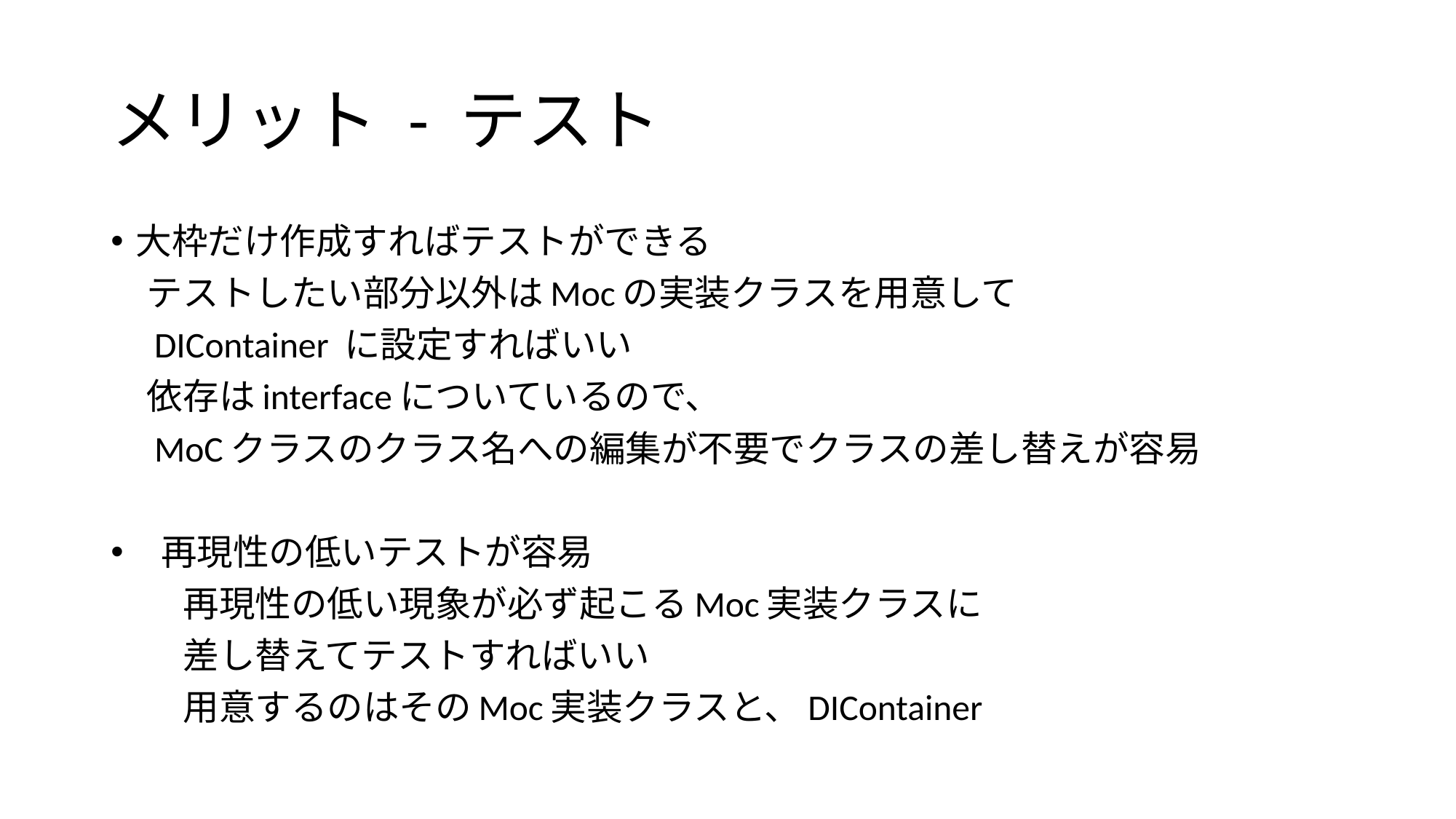

# メリット - テスト
大枠だけ作成すればテストができる
　テストしたい部分以外はMocの実装クラスを用意して
　DIContainer に設定すればいい
　依存はinterfaceについているので、
　MoCクラスのクラス名への編集が不要でクラスの差し替えが容易

再現性の低いテストが容易
　　再現性の低い現象が必ず起こるMoc実装クラスに
　　差し替えてテストすればいい
　　用意するのはそのMoc実装クラスと、DIContainer